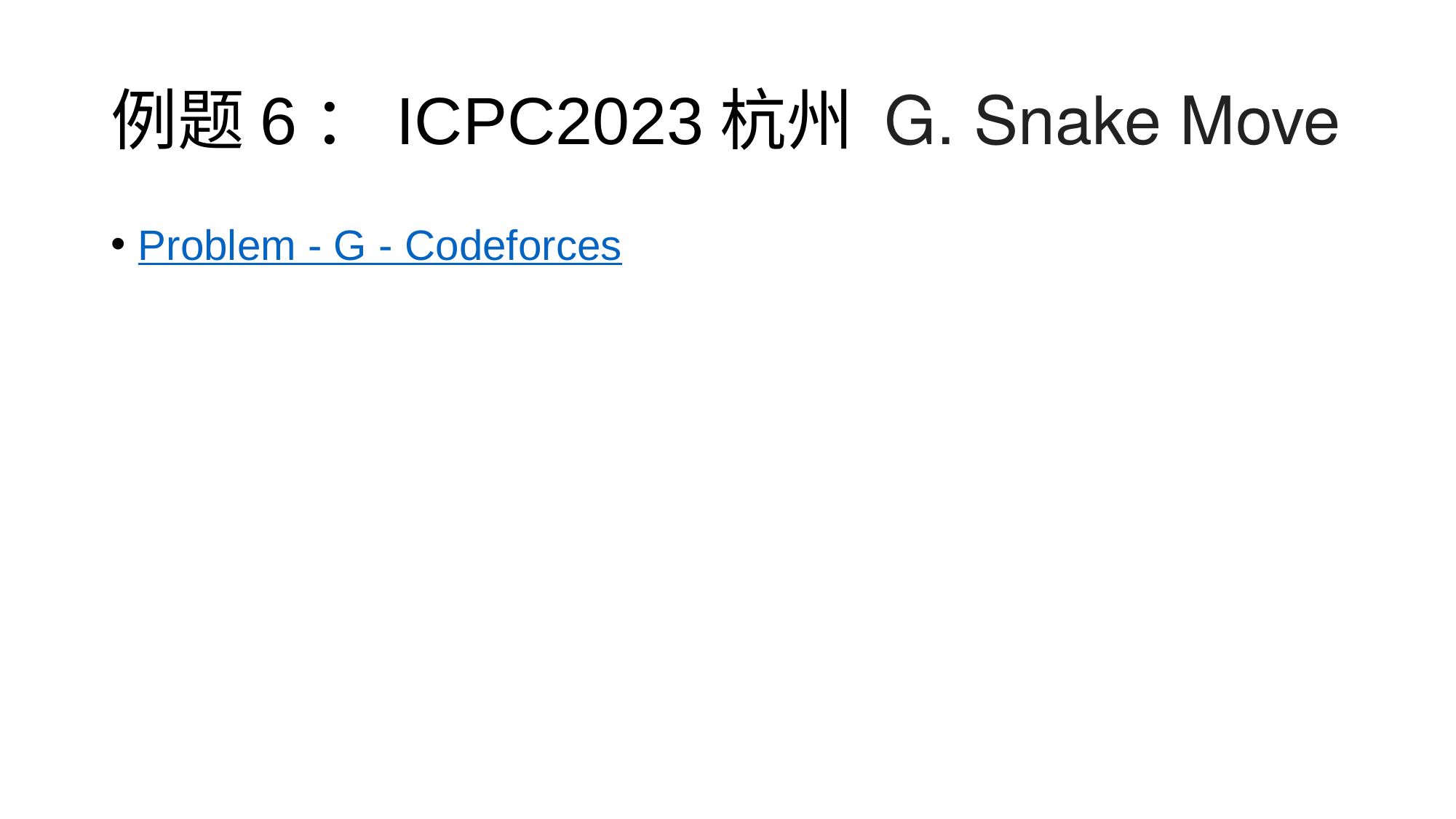

# 例题6：ICPC2023杭州 G. Snake Move
Problem - G - Codeforces